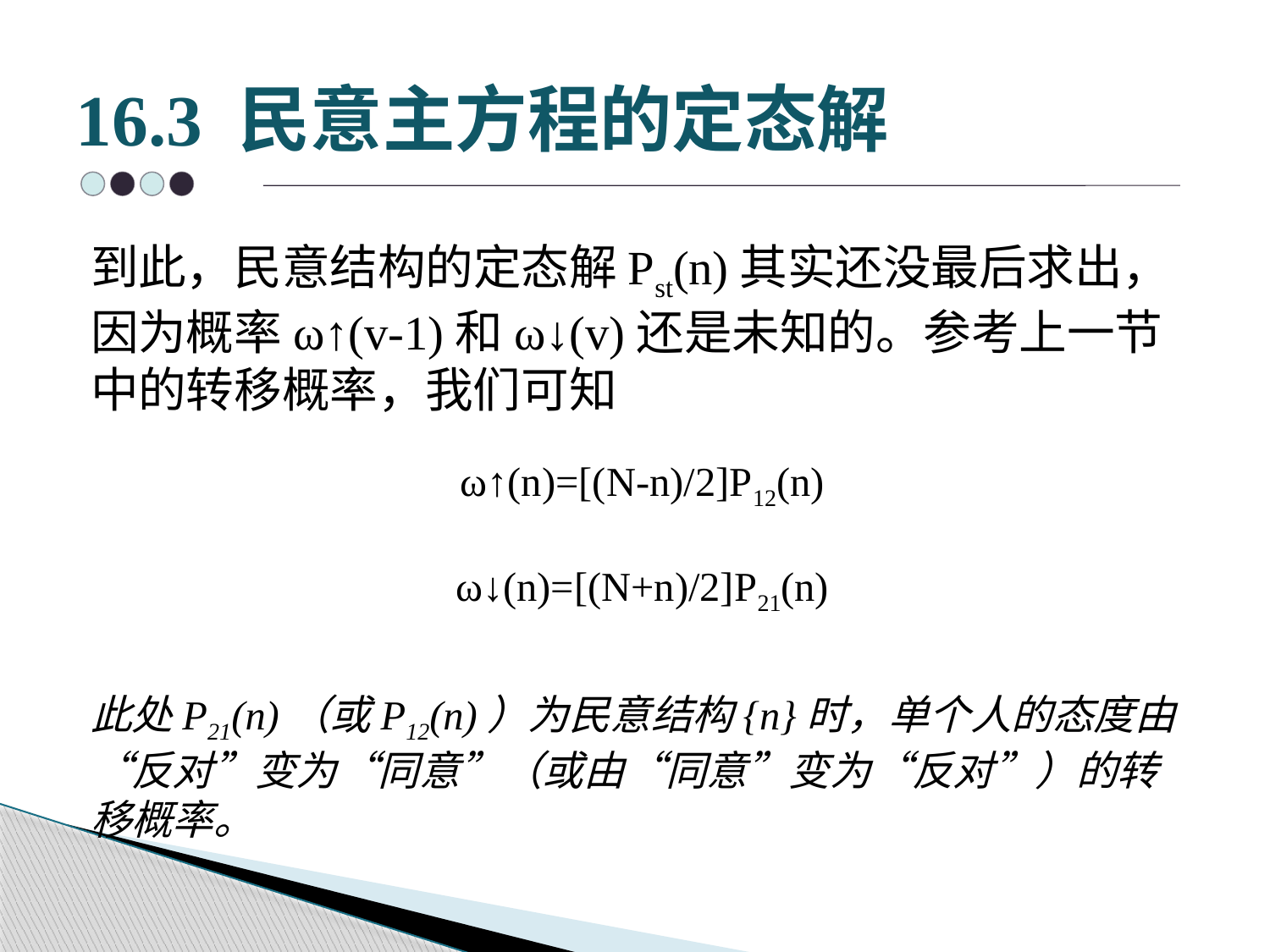

# 16.3 民意主方程的定态解

到此，民意结构的定态解Pst(n)其实还没最后求出，因为概率ω↑(v-1)和ω↓(v)还是未知的。参考上一节中的转移概率，我们可知
ω↑(n)=[(N-n)/2]P12(n)
ω↓(n)=[(N+n)/2]P21(n)

此处P21(n)（或P12(n)）为民意结构{n}时，单个人的态度由“反对”变为“同意”（或由“同意”变为“反对”）的转移概率。